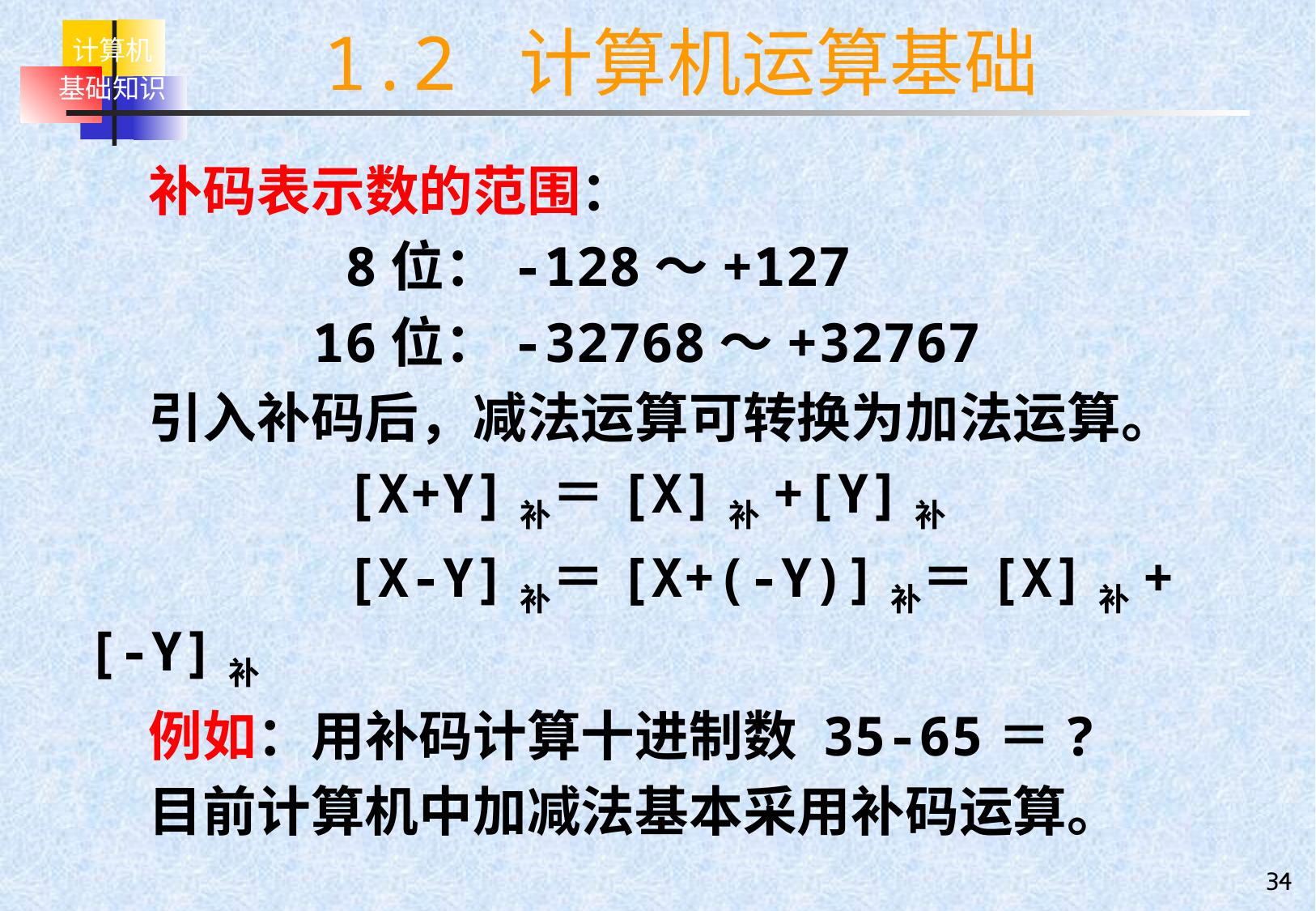

# 1.2 计算机运算基础
    补码表示数的范围：
        8位：-128～+127
       16位：-32768～+32767
    引入补码后，减法运算可转换为加法运算。
        [X+Y]补＝[X]补+[Y]补
        [X-Y]补＝[X+(-Y)]补＝[X]补+[-Y]补
    例如：用补码计算十进制数 35-65＝?
    目前计算机中加减法基本采用补码运算。
34